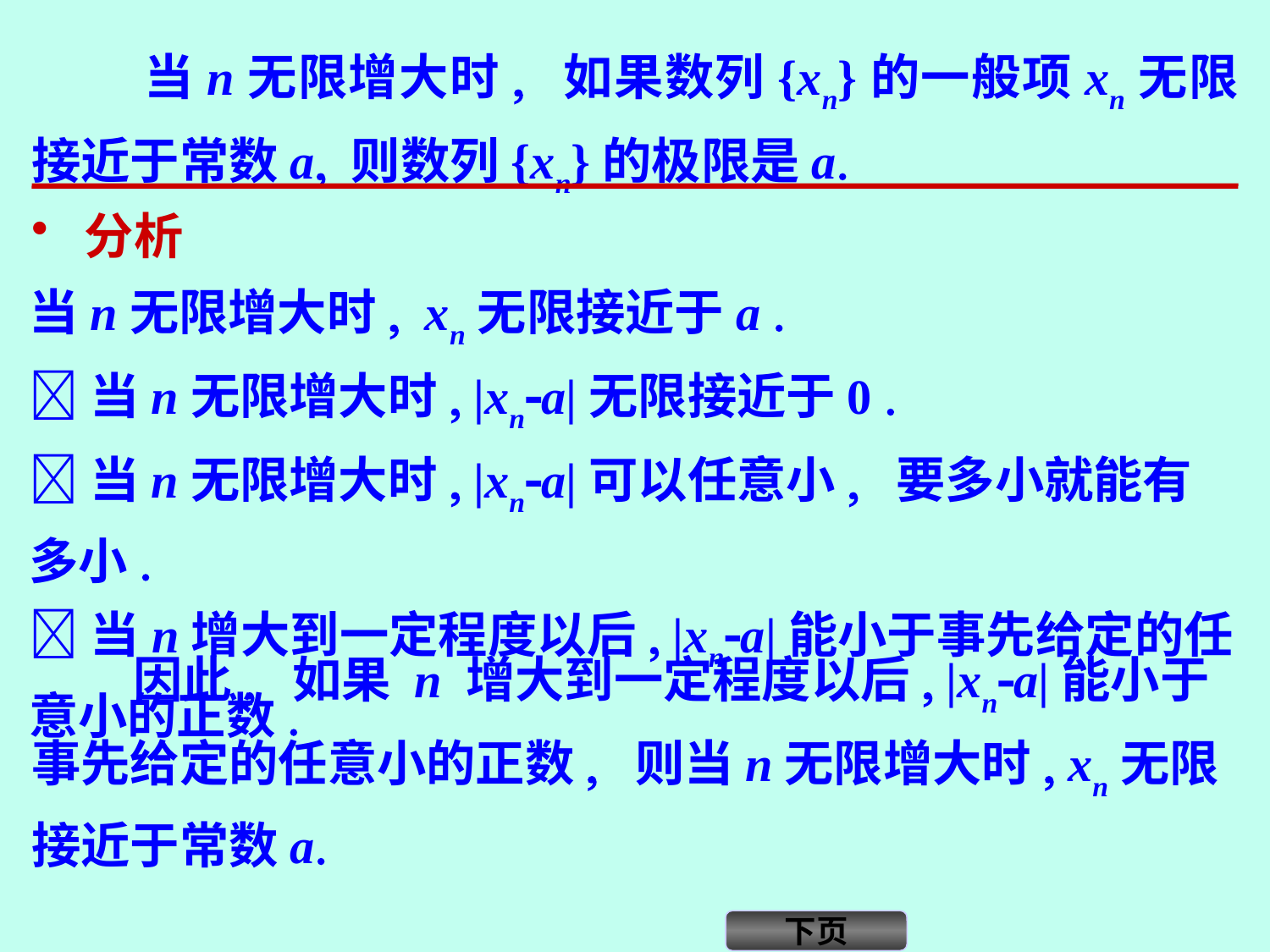

当n无限增大时, 如果数列{xn}的一般项xn无限接近于常数a, 则数列{xn}的极限是a.

 分析
当n无限增大时,  xn无限接近于a .
⇔当n无限增大时, |xn−a|无限接近于0 .
⇔当n无限增大时, |xn−a|可以任意小, 要多小就能有多小.
⇔当n增大到一定程度以后, |xn−a|能小于事先给定的任意小的正数.
        因此, 如果 n 增大到一定程度以后, |xn−a|能小于事先给定的任意小的正数, 则当n无限增大时, xn无限接近于常数a.
下页